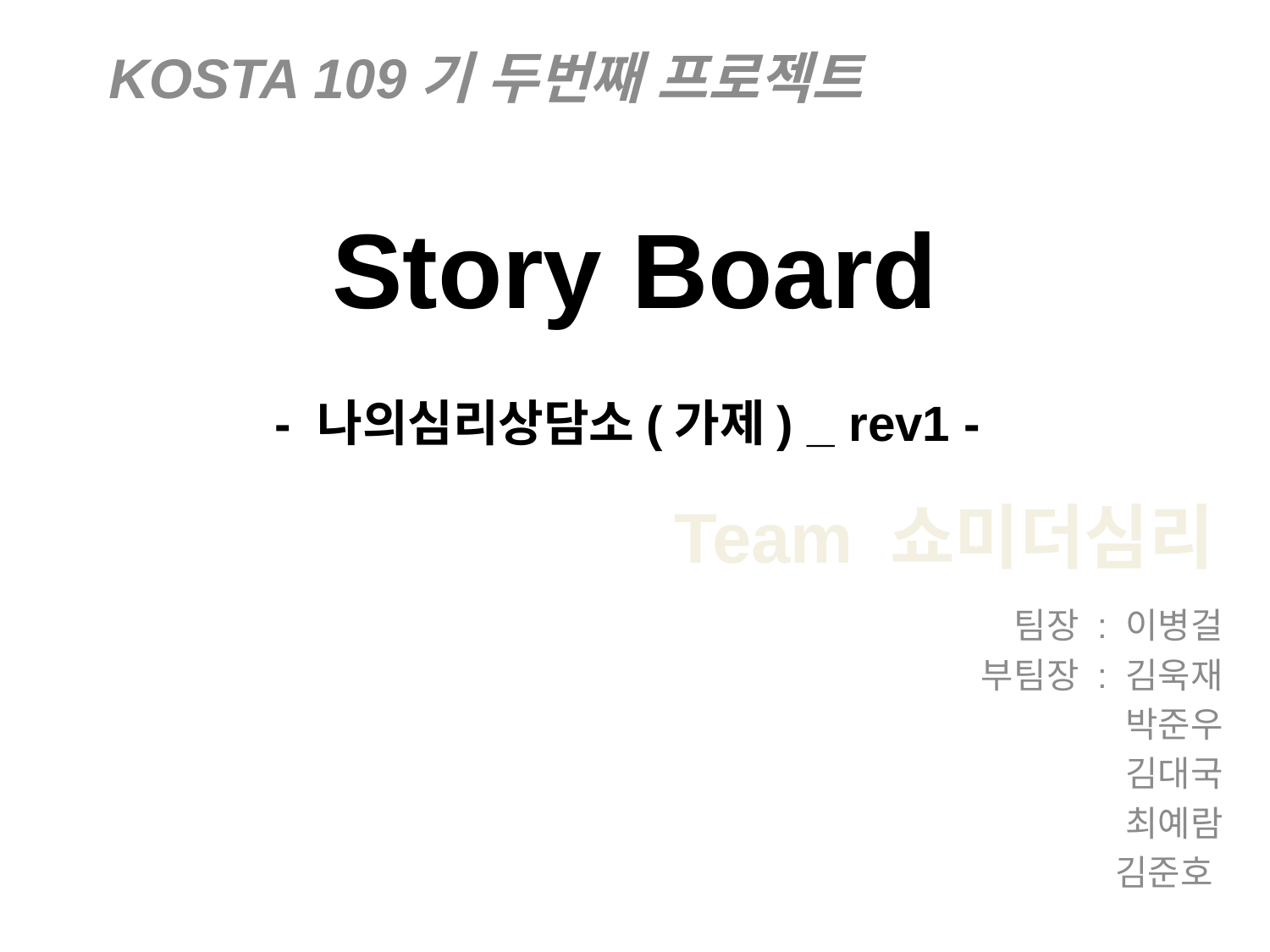

KOSTA 109기 두번째 프로젝트
# Story Board
- 나의심리상담소(가제) _ rev1 -
Team 쇼미더심리
팀장 : 이병걸
부팀장 : 김욱재
박준우
김대국
최예람
김준호